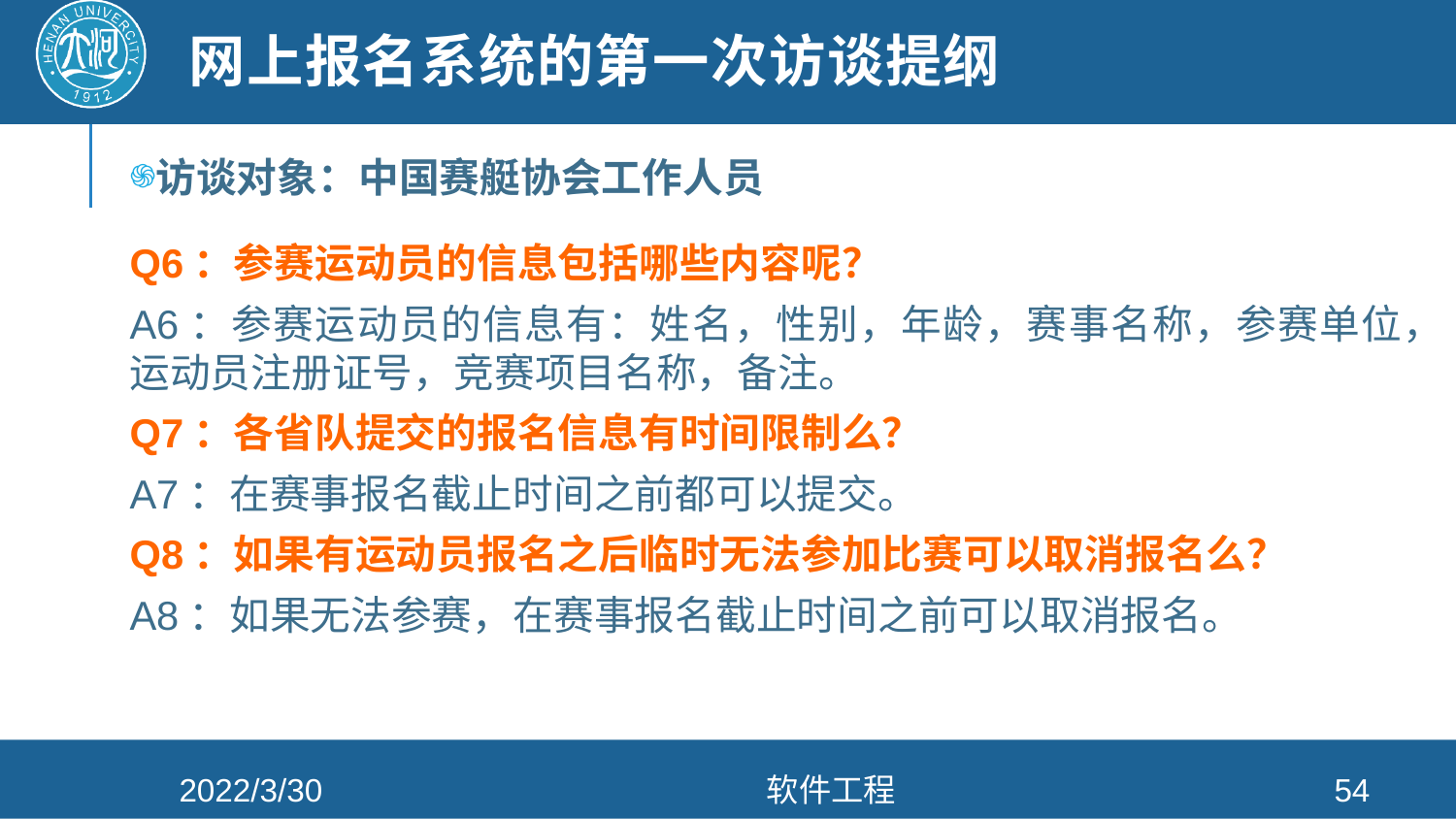

# 网上报名系统的第一次访谈提纲
访谈对象：中国赛艇协会工作人员
Q6：参赛运动员的信息包括哪些内容呢？
A6：参赛运动员的信息有：姓名，性别，年龄，赛事名称，参赛单位，运动员注册证号，竞赛项目名称，备注。
Q7：各省队提交的报名信息有时间限制么？
A7：在赛事报名截止时间之前都可以提交。
Q8：如果有运动员报名之后临时无法参加比赛可以取消报名么？
A8：如果无法参赛，在赛事报名截止时间之前可以取消报名。
2022/3/30
软件工程
54